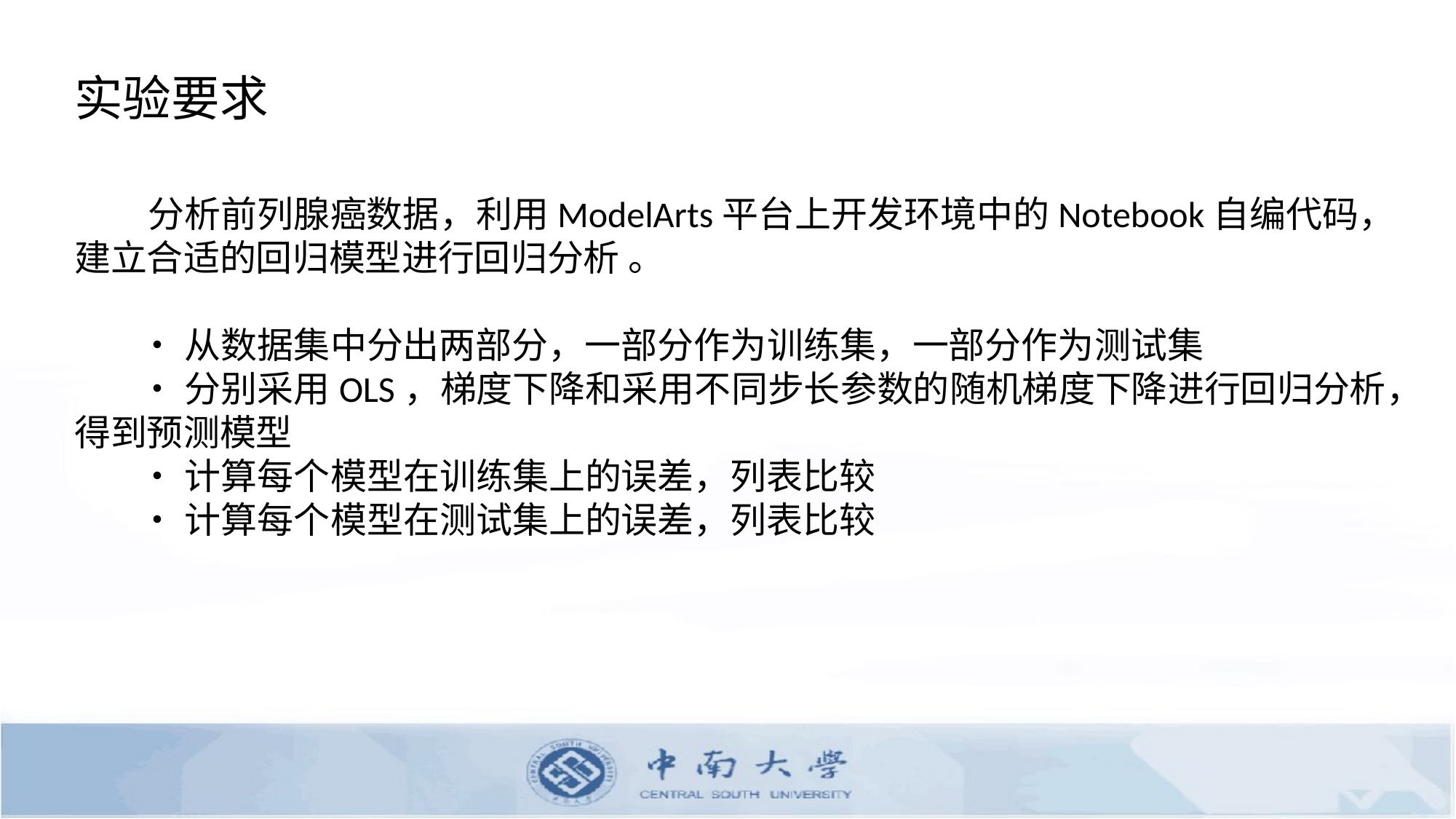

实验要求

        分析前列腺癌数据，利用ModelArts平台上开发环境中的Notebook自编代码，建立合适的回归模型进行回归分析 。

        •从数据集中分出两部分，一部分作为训练集，一部分作为测试集
        •分别采用OLS，梯度下降和采用不同步长参数的随机梯度下降进行回归分析，得到预测模型
        •计算每个模型在训练集上的误差，列表比较
        •计算每个模型在测试集上的误差，列表比较